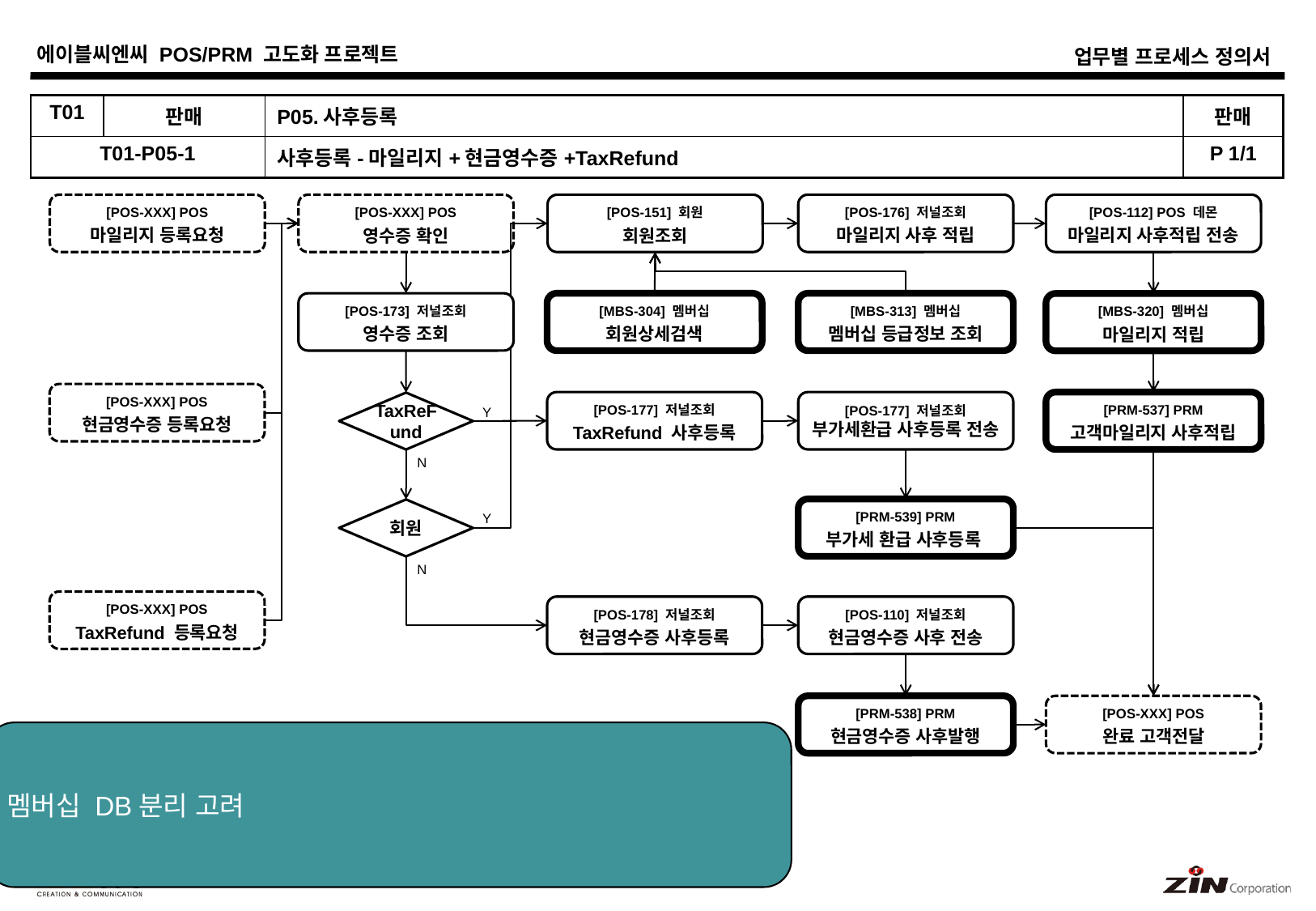

| T01 | 판매 | P05.사후등록 | 판매 |
| --- | --- | --- | --- |
| T01-P05-1 |  | 사후등록-마일리지+현금영수증+TaxRefund | P 1/1 |
[POS-XXX] POS
마일리지 등록요청
[POS-176] 저널조회
마일리지 사후 적립
[POS-112] POS 데몬
마일리지 사후적립 전송
[POS-XXX] POS
영수증 확인
[POS-151] 회원
회원조회
[POS-173] 저널조회
영수증 조회
[MBS-304] 멤버십
회원상세검색
[MBS-313] 멤버십
멤버십 등급정보 조회
[MBS-320] 멤버십
마일리지 적립
[POS-XXX] POS
현금영수증 등록요청
[POS-177] 저널조회
TaxRefund 사후등록
[POS-177] 저널조회
부가세환급 사후등록 전송
[PRM-537] PRM
고객마일리지 사후적립
TaxReFund
Y
N
[PRM-539] PRM
부가세 환급 사후등록
회원
Y
N
[POS-XXX] POS
TaxRefund 등록요청
[POS-178] 저널조회
현금영수증 사후등록
[POS-110] 저널조회
현금영수증 사후 전송
[PRM-538] PRM
현금영수증 사후발행
[POS-XXX] POS
완료 고객전달
멤버십 DB분리 고려